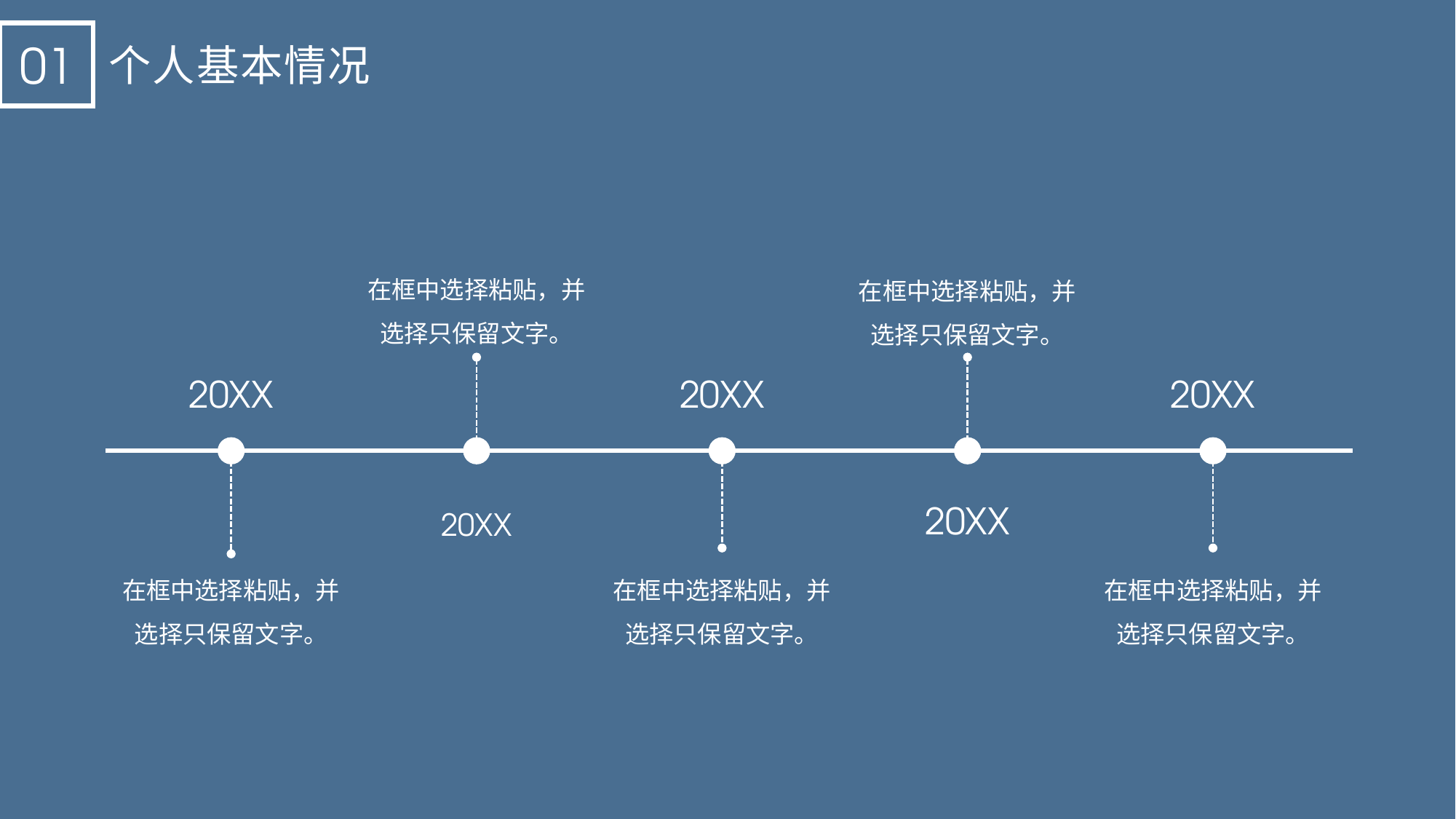

01
个人基本情况
在框中选择粘贴，并选择只保留文字。

20XX
在框中选择粘贴，并选择只保留文字。

20XX
20XX

在框中选择粘贴，并选择只保留文字。
20XX

在框中选择粘贴，并选择只保留文字。
20XX

在框中选择粘贴，并选择只保留文字。